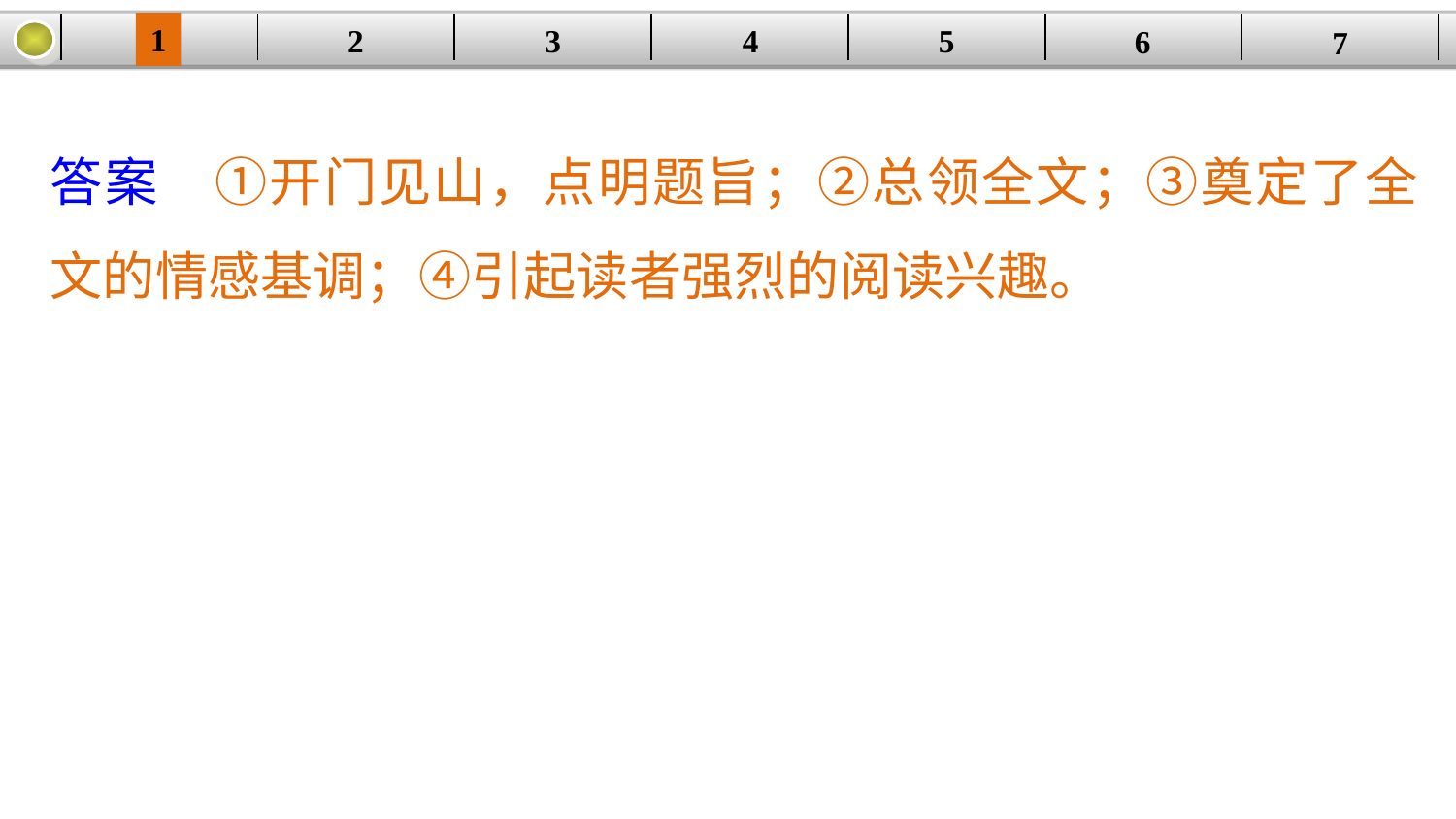

1
5
3
2
|  |  |  |  |  |  |  |
| --- | --- | --- | --- | --- | --- | --- |
4
6
7

答案　①开门见山，点明题旨；②总领全文；③奠定了全文的情感基调；④引起读者强烈的阅读兴趣。